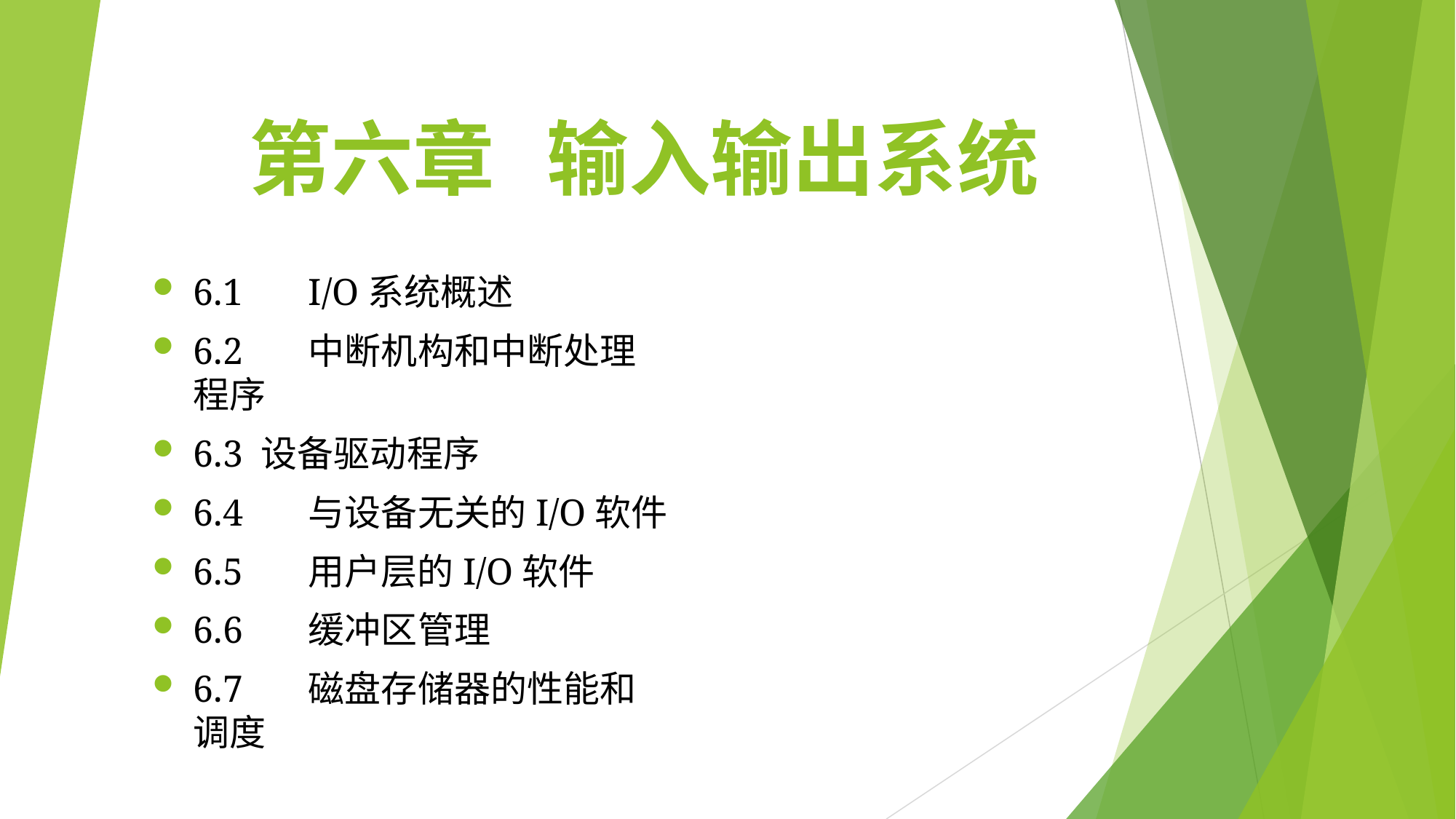

# 第六章	输入输出系统
6.1	I/O系统概述
6.2	中断机构和中断处理程序
6.3 设备驱动程序
6.4	与设备无关的I/O软件
6.5	用户层的I/O软件
6.6	缓冲区管理
6.7	磁盘存储器的性能和调度